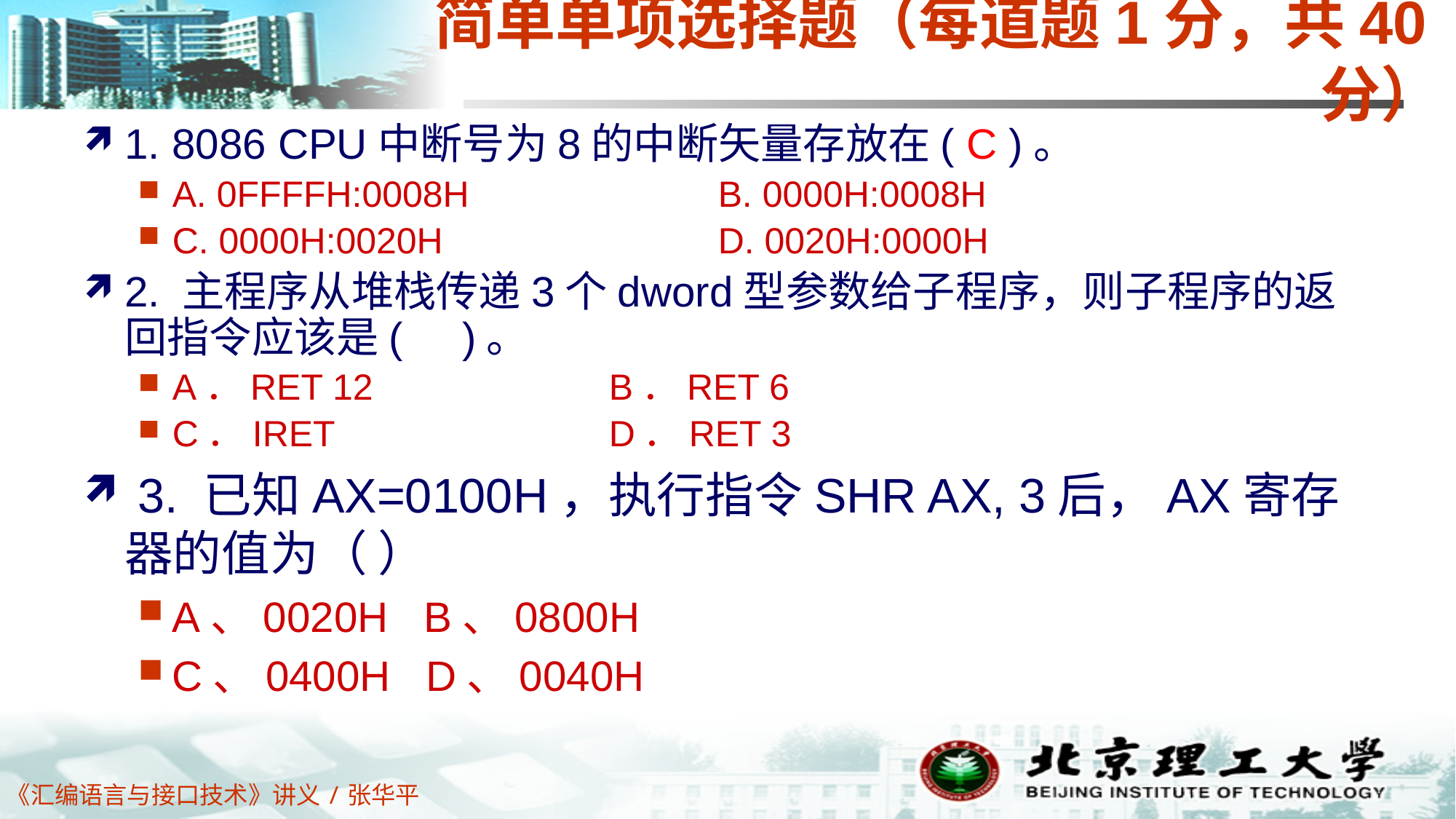

# 简单单项选择题（每道题1分，共40分）
1. 8086 CPU中断号为8的中断矢量存放在( C )。
A. 0FFFFH:0008H				B. 0000H:0008H
C. 0000H:0020H				D. 0020H:0000H
2. 主程序从堆栈传递3个dword型参数给子程序，则子程序的返回指令应该是(     )。
A．RET 12			B．RET 6
C．IRET			D．RET 3
 3. 已知AX=0100H，执行指令SHR AX, 3后，AX寄存器的值为（ ）
A、0020H   B、0800H
C、0400H   D、0040H